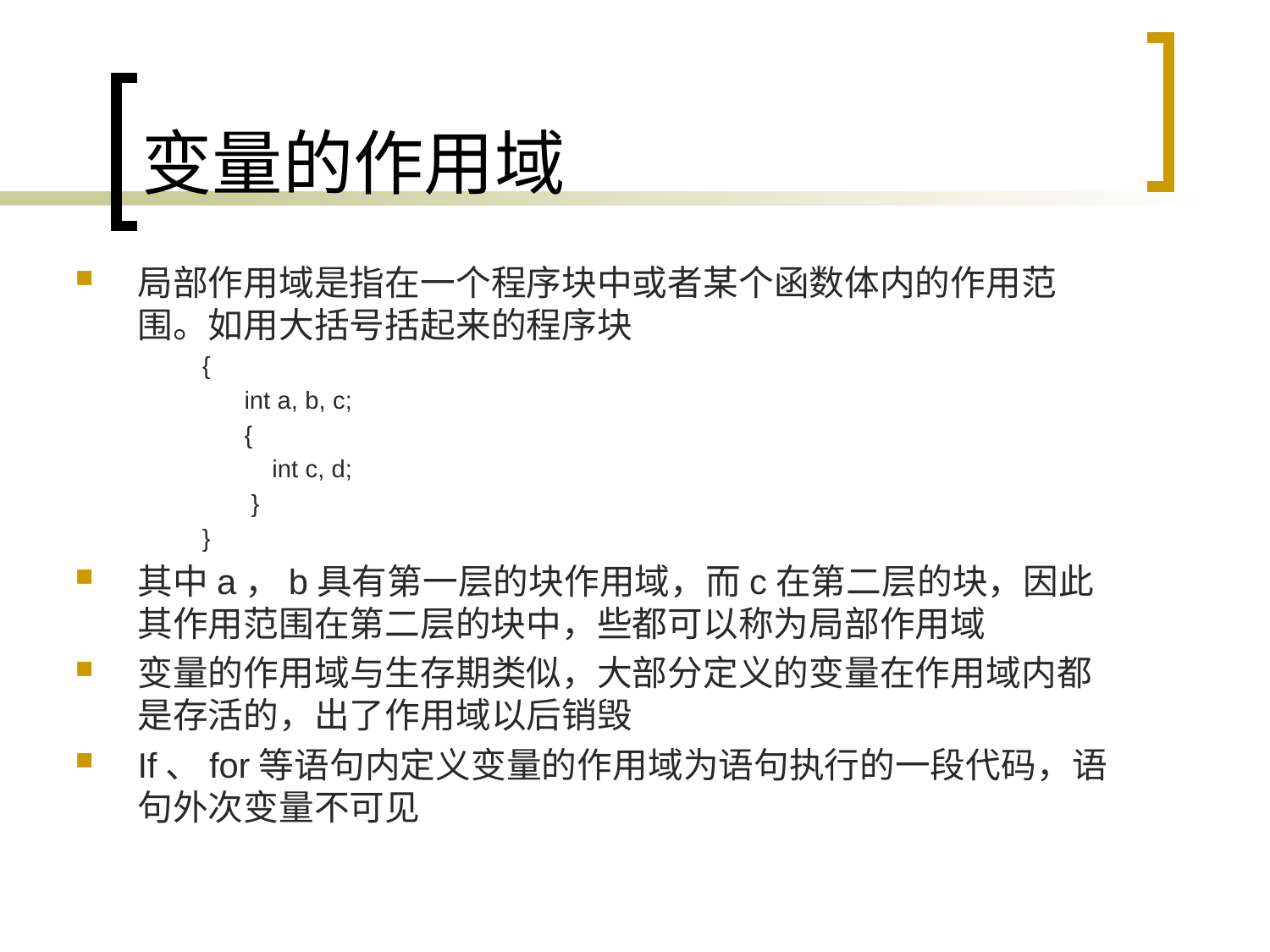

# 变量的作用域
局部作用域是指在一个程序块中或者某个函数体内的作用范围。如用大括号括起来的程序块
	{
	      int a, b, c;
	      {
	          int c, d;
	       }
	}
其中a，b具有第一层的块作用域，而c在第二层的块，因此其作用范围在第二层的块中，些都可以称为局部作用域
变量的作用域与生存期类似，大部分定义的变量在作用域内都是存活的，出了作用域以后销毁
If、for等语句内定义变量的作用域为语句执行的一段代码，语句外次变量不可见